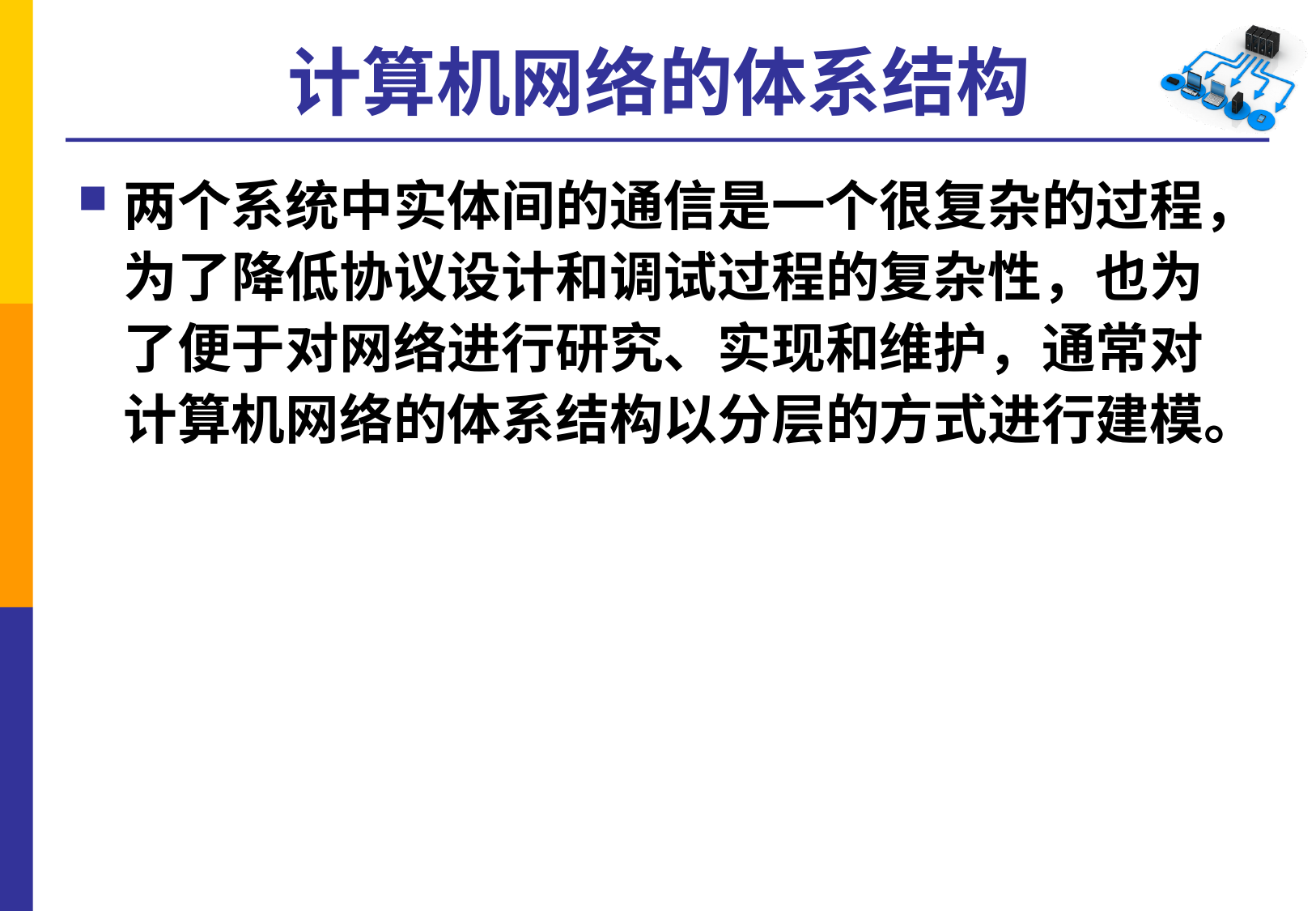

# 计算机网络的体系结构
两个系统中实体间的通信是一个很复杂的过程，为了降低协议设计和调试过程的复杂性，也为了便于对网络进行研究、实现和维护，通常对计算机网络的体系结构以分层的方式进行建模。